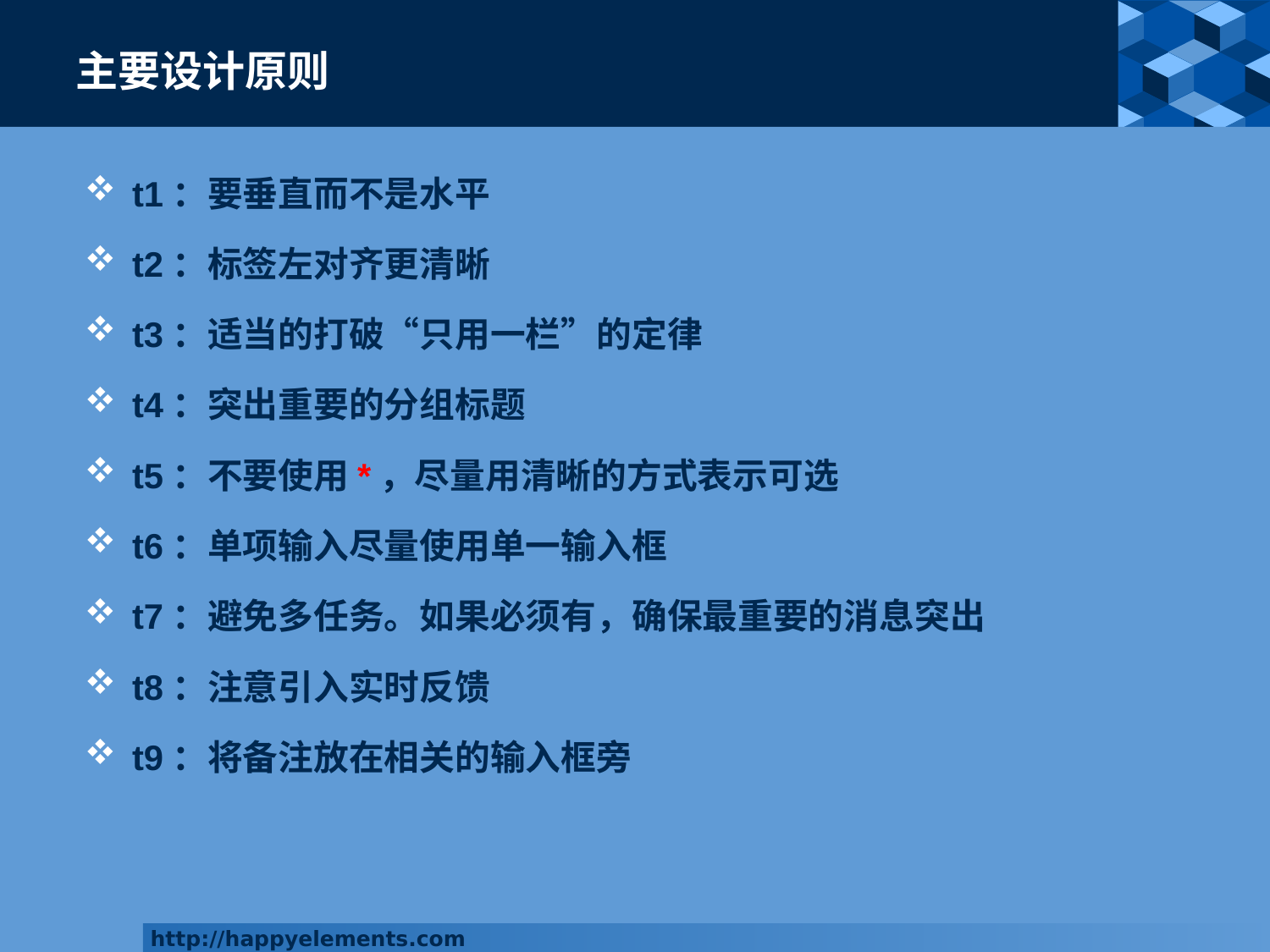

# 主要设计原则
t1：要垂直而不是水平
t2：标签左对齐更清晰
t3：适当的打破“只用一栏”的定律
t4：突出重要的分组标题
t5：不要使用*，尽量用清晰的方式表示可选
t6：单项输入尽量使用单一输入框
t7：避免多任务。如果必须有，确保最重要的消息突出
t8：注意引入实时反馈
t9：将备注放在相关的输入框旁

http://happyelements.com